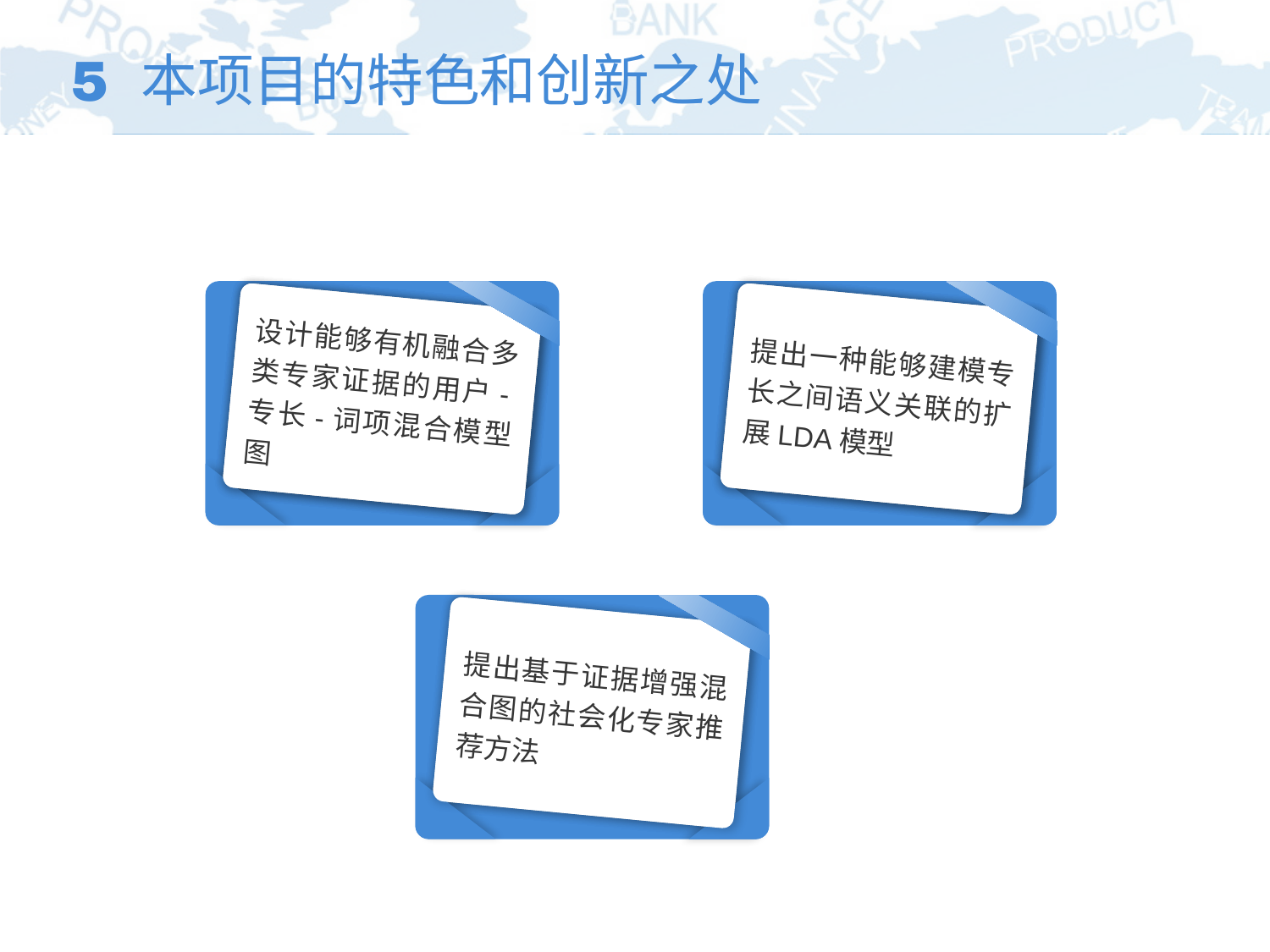

# 5 本项目的特色和创新之处

推行内部市场，是深化改革、加快经营机制转换的有效途径
推行内部市场，是深化改革、加快经营机制转换的有效途径
设计能够有机融合多类专家证据的用户-专长-词项混合模型图
推行内部市场，是加强企业管理，提供经济效益的需要
推行内部市场，是加强企业管理，提供经济效益的需要
提出一种能够建模专长之间语义关联的扩展LDA模型

推行内部市场，是与社会市场大市场接轨的客观要求
提出基于证据增强混合图的社会化专家推荐方法